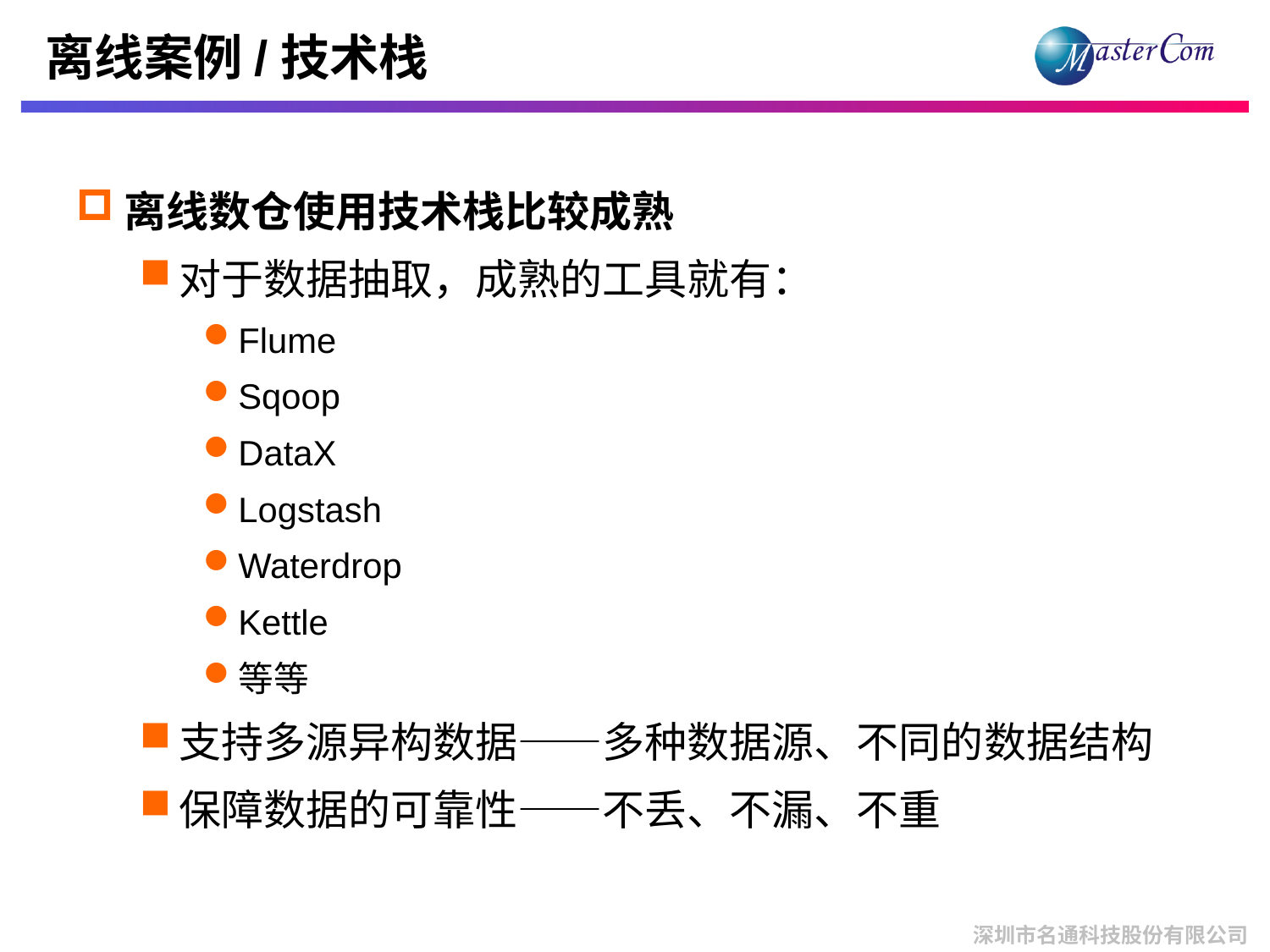

# 离线案例/技术栈
离线数仓使用技术栈比较成熟
对于数据抽取，成熟的工具就有：
Flume
Sqoop
DataX
Logstash
Waterdrop
Kettle
等等
支持多源异构数据——多种数据源、不同的数据结构
保障数据的可靠性——不丢、不漏、不重